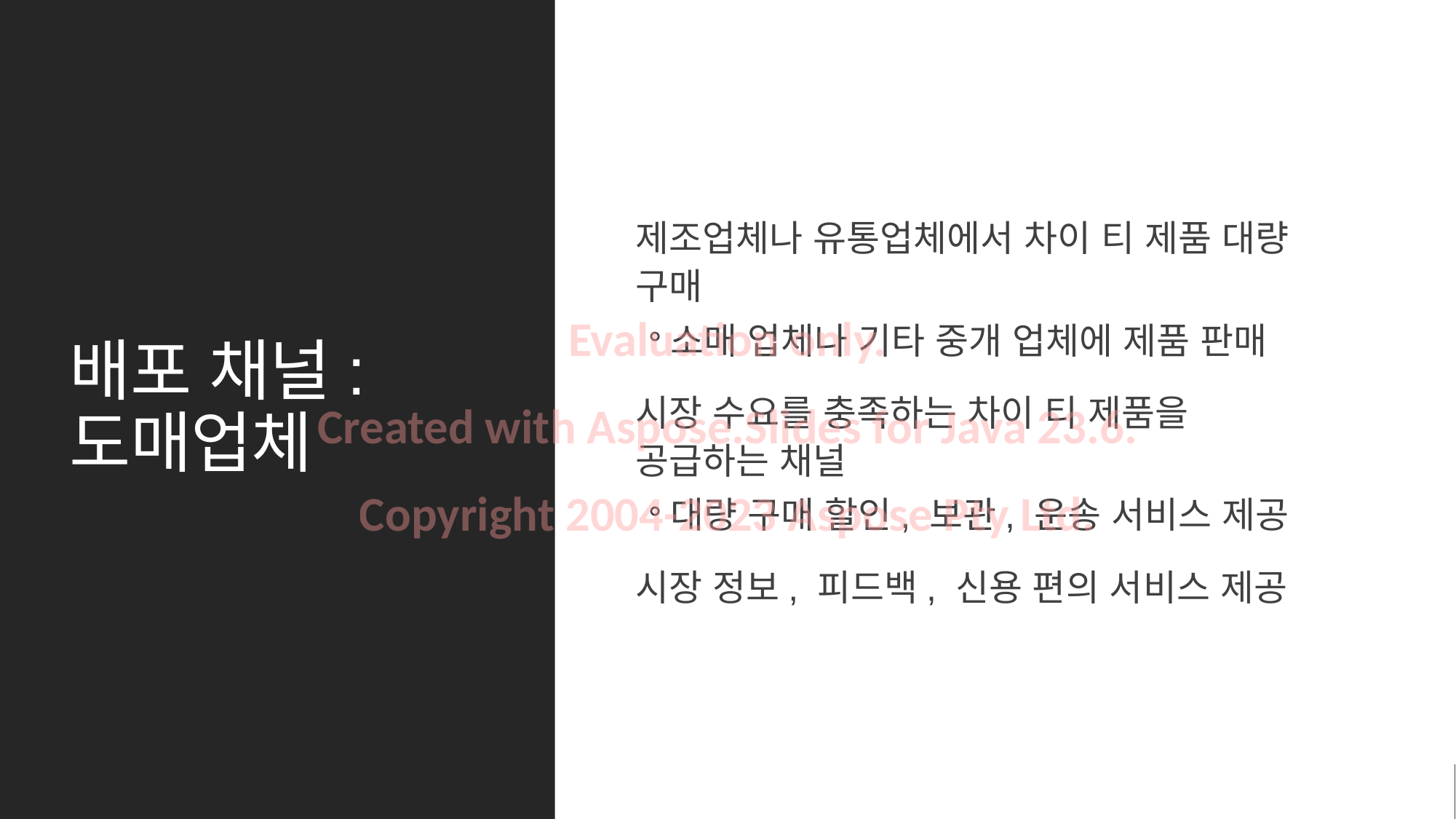

# 배포 채널: 도매업체
제조업체나 유통업체에서 차이 티 제품 대량 구매
소매 업체나 기타 중개 업체에 제품 판매
시장 수요를 충족하는 차이 티 제품을 공급하는 채널
대량 구매 할인, 보관, 운송 서비스 제공
시장 정보, 피드백, 신용 편의 서비스 제공
Evaluation only.
Created with Aspose.Slides for Java 23.6.
Copyright 2004-2023 Aspose Pty Ltd.